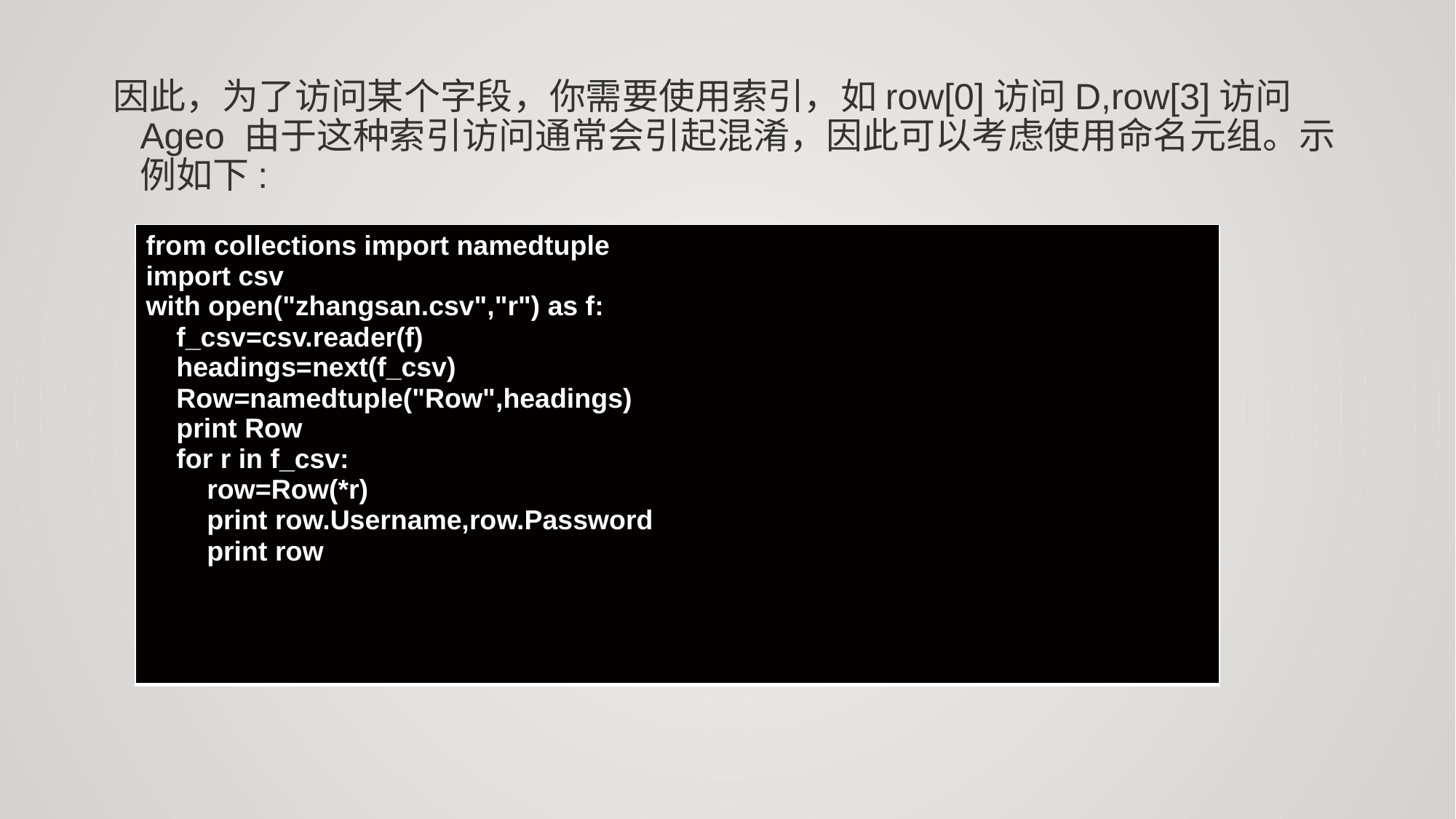

因此，为了访问某个字段，你需要使用索引，如row[0]访问D,row[3]访问Ageo 由于这种索引访问通常会引起混淆，因此可以考虑使用命名元组。示例如下:

| from collections import namedtuple import csv with open("zhangsan.csv","r") as f: f\_csv=csv.reader(f) headings=next(f\_csv) Row=namedtuple("Row",headings) print Row for r in f\_csv: row=Row(\*r) print row.Username,row.Password print row |
| --- |